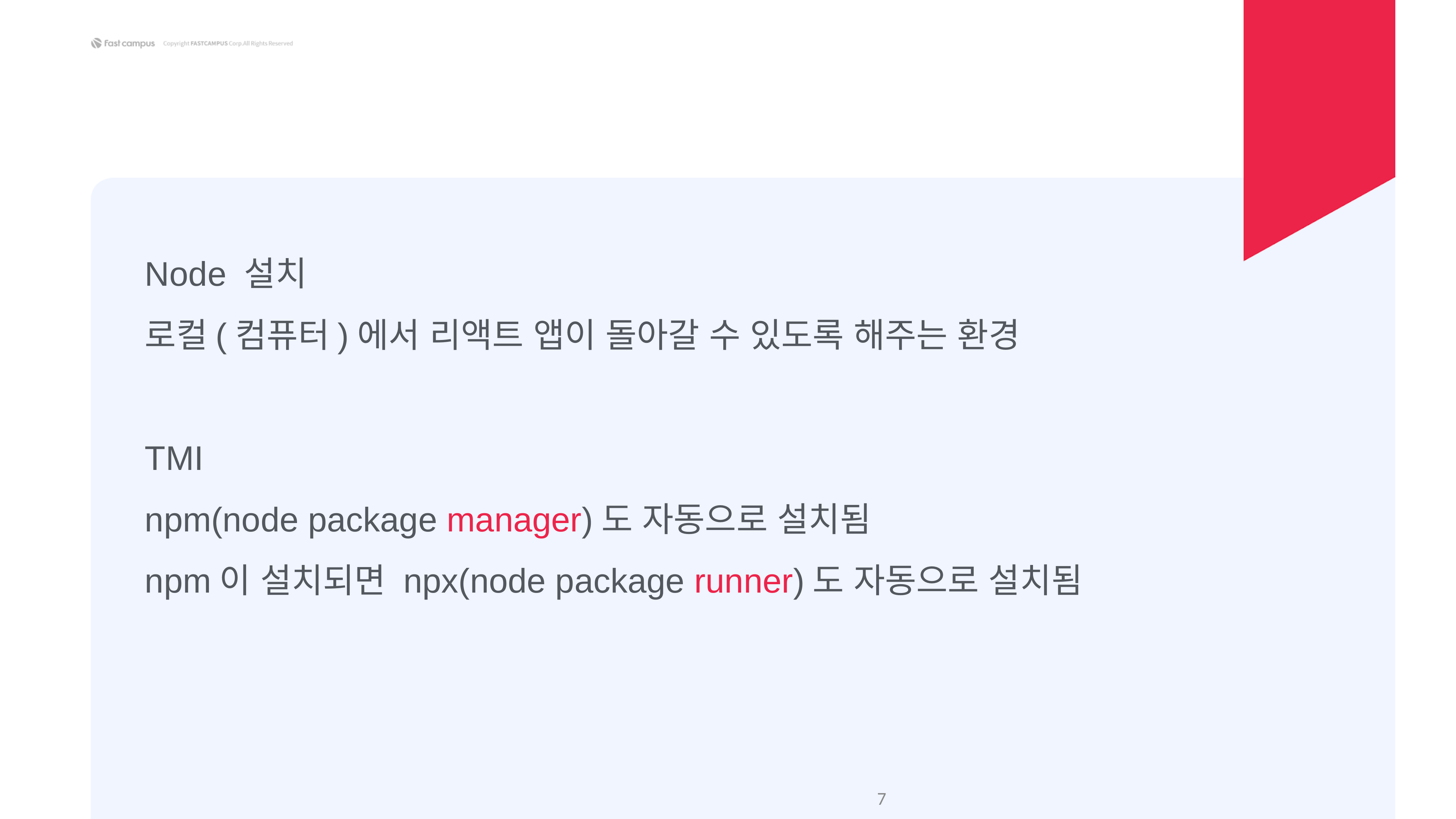

Node 설치
로컬(컴퓨터)에서 리액트 앱이 돌아갈 수 있도록 해주는 환경

TMI
npm(node package manager)도 자동으로 설치됨
npm이 설치되면 npx(node package runner)도 자동으로 설치됨

7